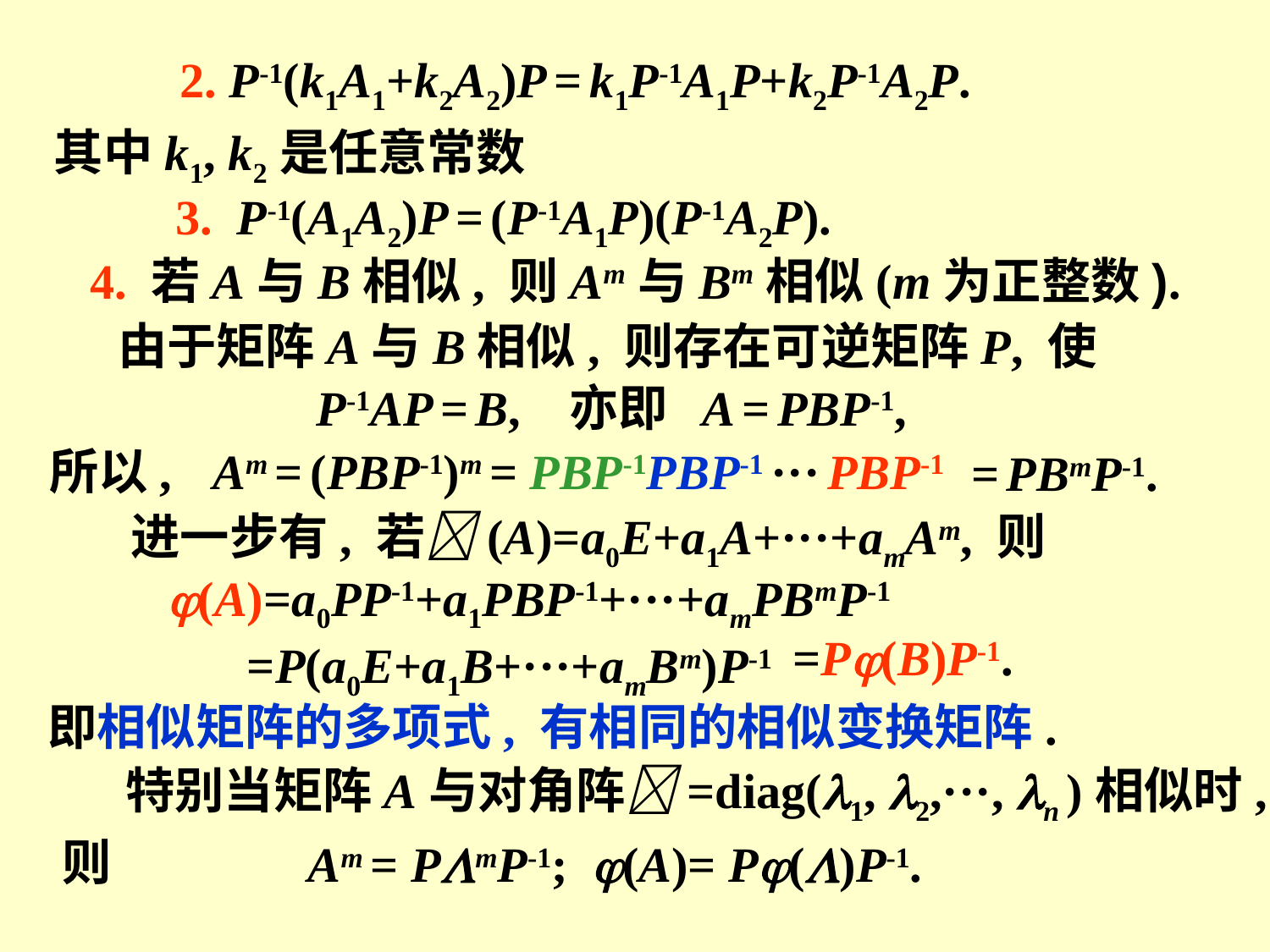

2. P-1(k1A1+k2A2)P = k1P-1A1P+k2P-1A2P.
其中k1, k2是任意常数
3.  P-1(A1A2)P = (P-1A1P)(P-1A2P).
4. 若A与B相似, 则Am与Bm相似(m为正整数).
由于矩阵A与B相似, 则存在可逆矩阵P, 使
P-1AP = B,   亦即  A = PBP-1,
所以,
Am = (PBP-1)m = PBP-1PBP-1 ··· PBP-1
= PBmP-1.
进一步有, 若ϕ(A)=a0E+a1A+···+amAm, 则
ϕ(A)=a0PP-1+a1PBP-1+···+amPBmP-1
           =P(a0E+a1B+···+amBm)P-1
=Pϕ(B)P-1.
即相似矩阵的多项式, 有相同的相似变换矩阵.
特别当矩阵A与对角阵Λ=diag(λ1, λ2,···, λn )相似时,
则
Am = PΛmP-1;  ϕ(A)= Pϕ(Λ)P-1.